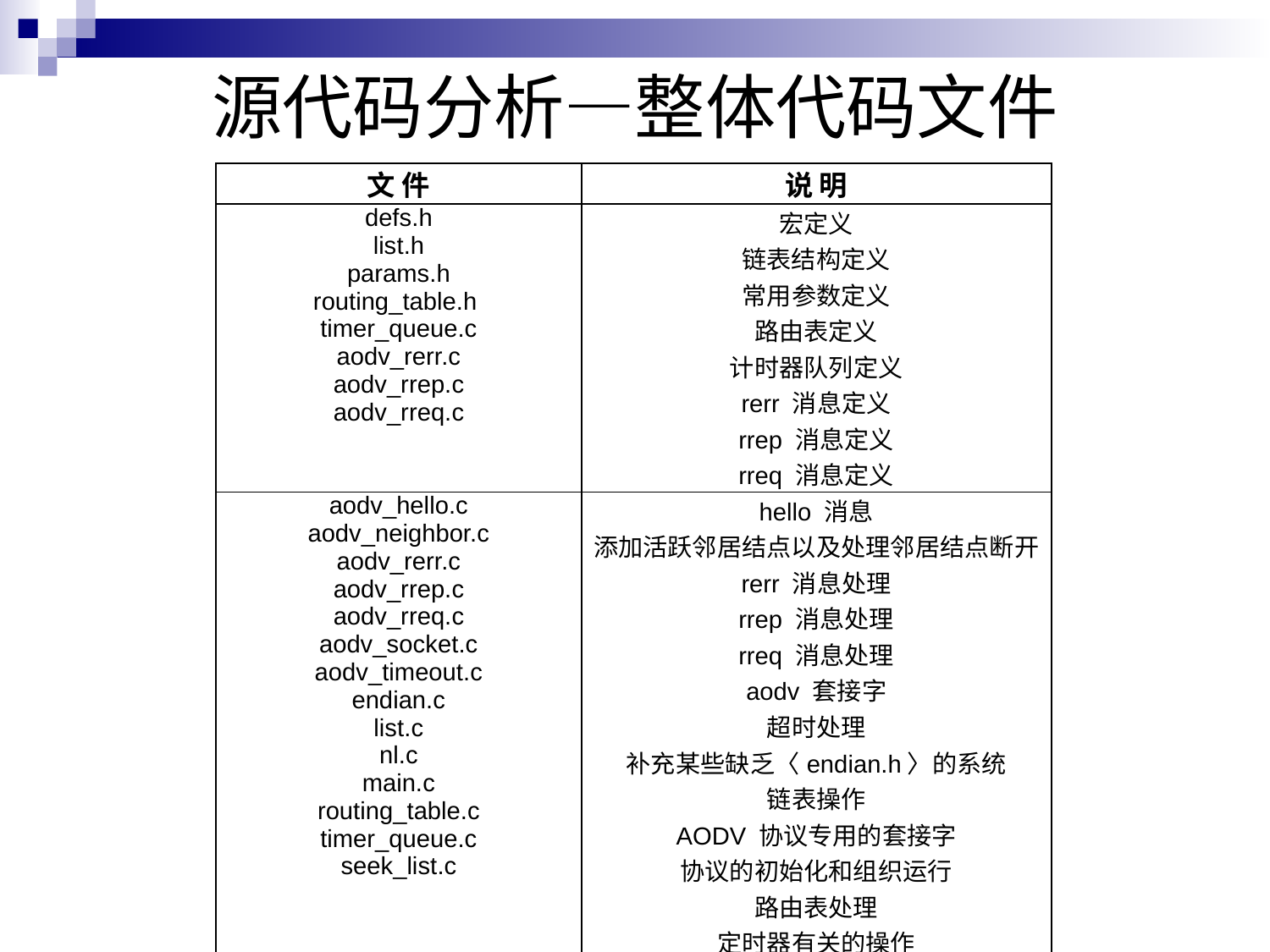

# 源代码分析—整体代码文件
| 文 件 | 说 明 |
| --- | --- |
| defs.h list.h params.h routing\_table.h timer\_queue.c aodv\_rerr.c aodv\_rrep.c aodv\_rreq.c | 宏定义 链表结构定义 常用参数定义 路由表定义 计时器队列定义 rerr 消息定义 rrep 消息定义 rreq 消息定义 |
| aodv\_hello.c aodv\_neighbor.c aodv\_rerr.c aodv\_rrep.c aodv\_rreq.c aodv\_socket.c aodv\_timeout.c endian.c list.c nl.c main.c routing\_table.c timer\_queue.c seek\_list.c | hello 消息 添加活跃邻居结点以及处理邻居结点断开 rerr 消息处理 rrep 消息处理 rreq 消息处理 aodv 套接字 超时处理 补充某些缺乏〈endian.h〉的系统 链表操作 AODV 协议专用的套接字 协议的初始化和组织运行 路由表处理 定时器有关的操作 RREQ 正要寻找的目的地的链表 |
| rfc3561.txt | 协议对应的RFC文件 |

19